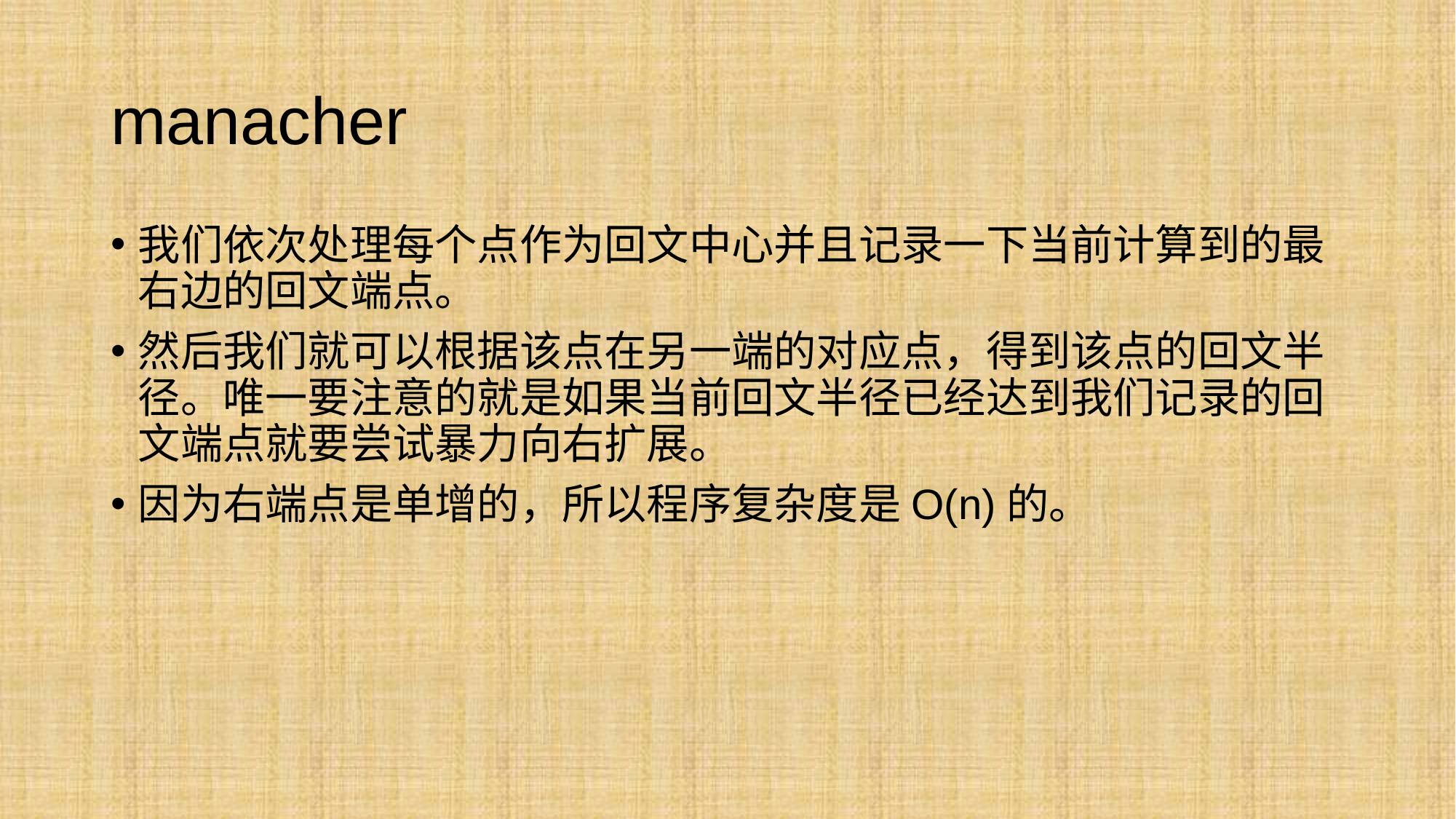

# manacher
我们依次处理每个点作为回文中心并且记录一下当前计算到的最右边的回文端点。
然后我们就可以根据该点在另一端的对应点，得到该点的回文半径。唯一要注意的就是如果当前回文半径已经达到我们记录的回文端点就要尝试暴力向右扩展。
因为右端点是单增的，所以程序复杂度是O(n)的。